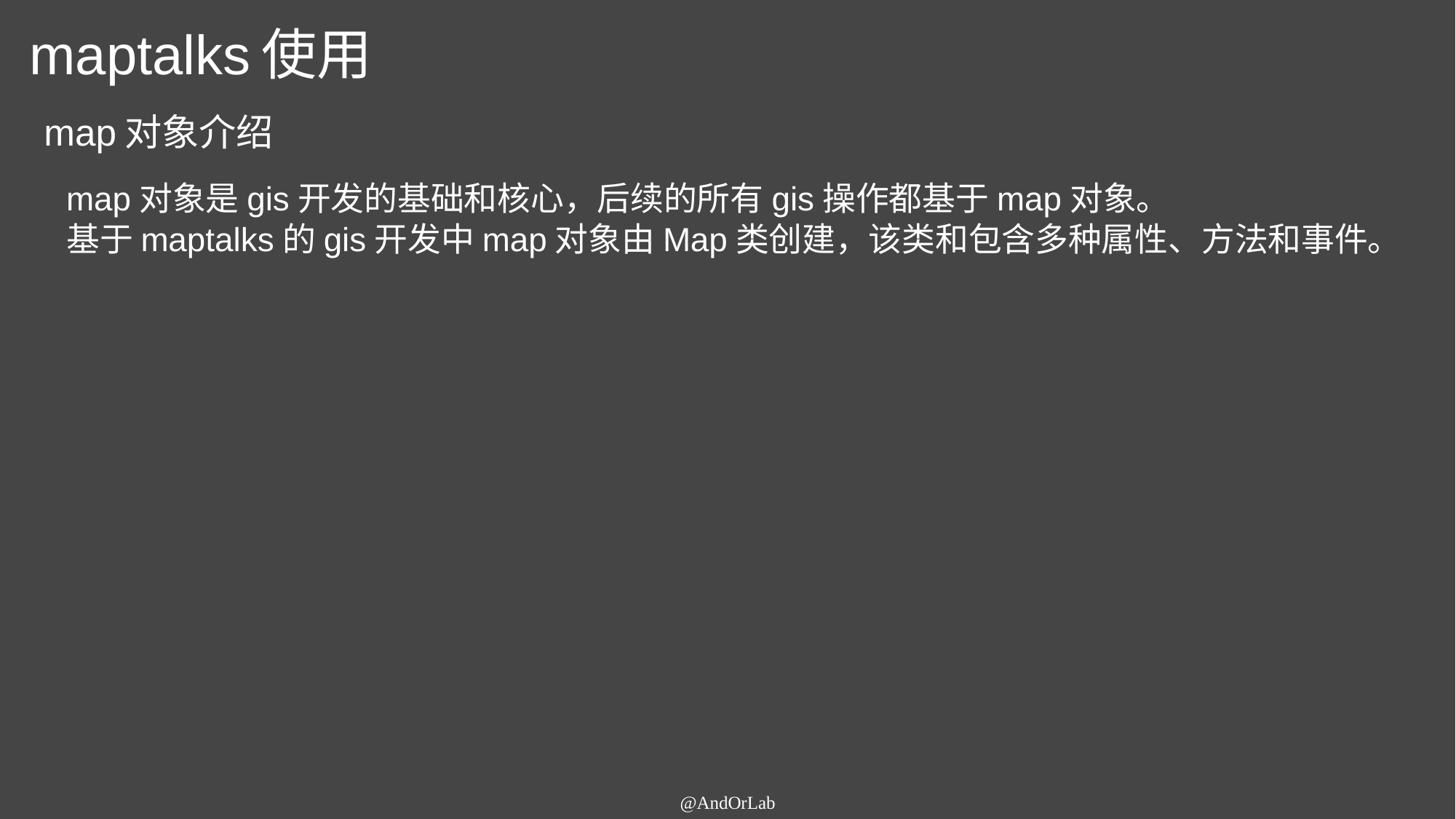

# maptalks使用
map对象介绍
map对象是gis开发的基础和核心，后续的所有gis操作都基于map对象。
基于maptalks的gis开发中map对象由Map类创建，该类和包含多种属性、方法和事件。

@AndOrLab